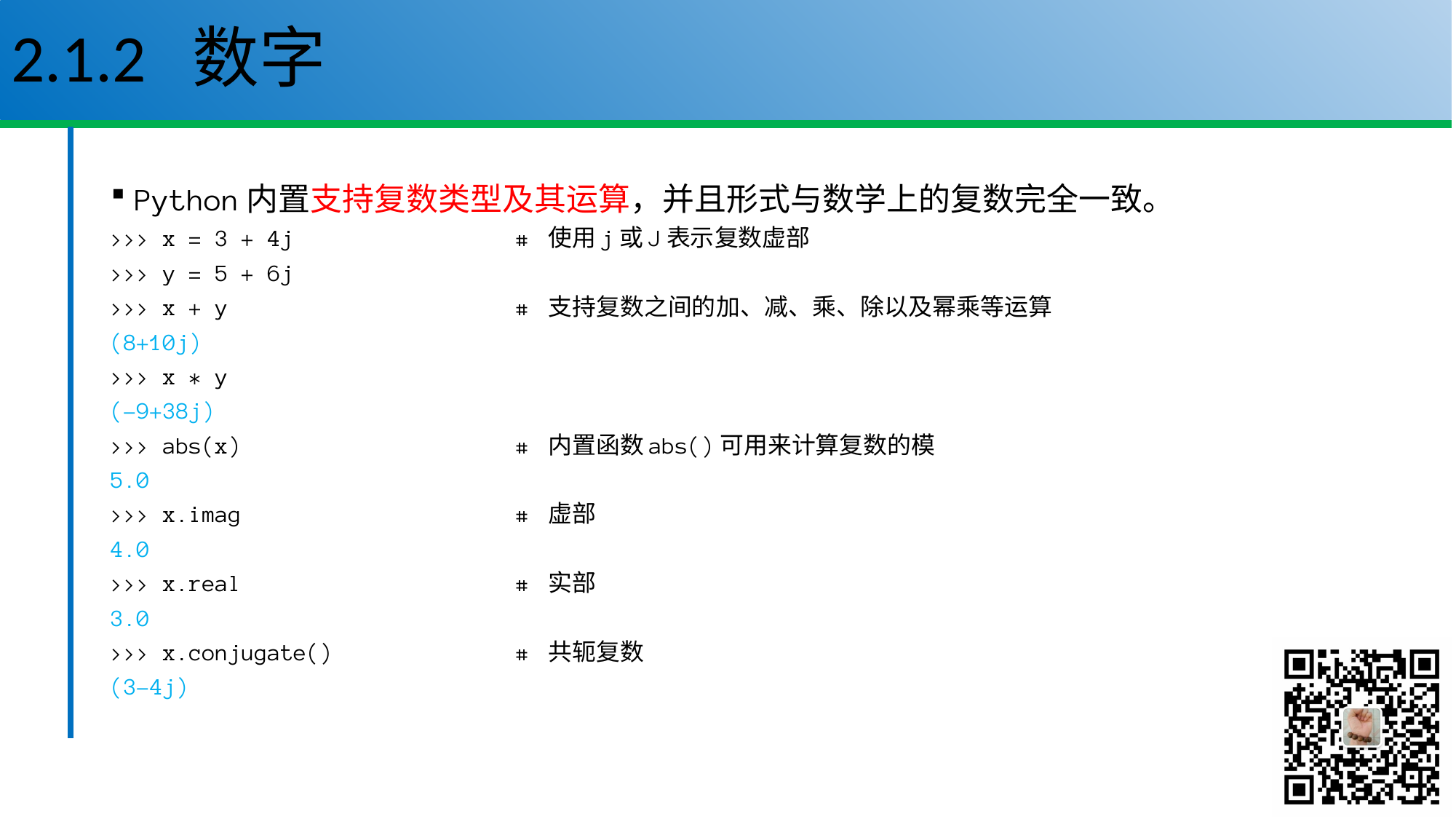

# 2.1.2  数字
Python内置支持复数类型及其运算，并且形式与数学上的复数完全一致。
>>> x = 3 + 4j                 # 使用j或J表示复数虚部
>>> y = 5 + 6j
>>> x + y                      # 支持复数之间的加、减、乘、除以及幂乘等运算
(8+10j)
>>> x * y
(-9+38j)
>>> abs(x)                     # 内置函数abs()可用来计算复数的模
5.0
>>> x.imag                     # 虚部
4.0
>>> x.real                     # 实部
3.0
>>> x.conjugate()              # 共轭复数
(3-4j)
13